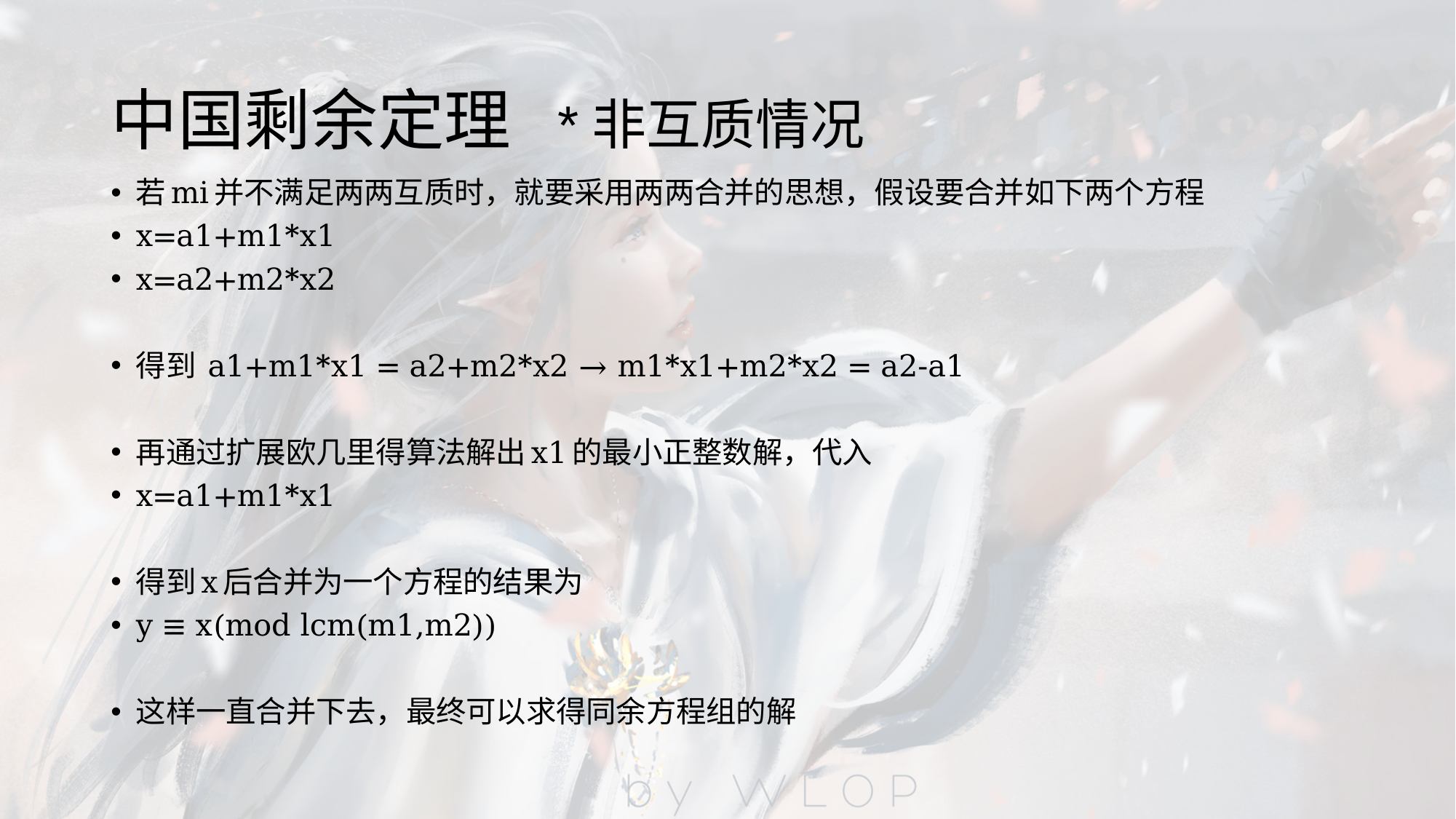

# 中国剩余定理  *非互质情况
若mi并不满足两两互质时，就要采用两两合并的思想，假设要合并如下两个方程
x=a1+m1*x1
x=a2+m2*x2

得到 a1+m1*x1 = a2+m2*x2 → m1*x1+m2*x2 = a2-a1

再通过扩展欧几里得算法解出x1的最小正整数解，代入
x=a1+m1*x1

得到x后合并为一个方程的结果为
y ≡ x(mod lcm(m1,m2))

这样一直合并下去，最终可以求得同余方程组的解